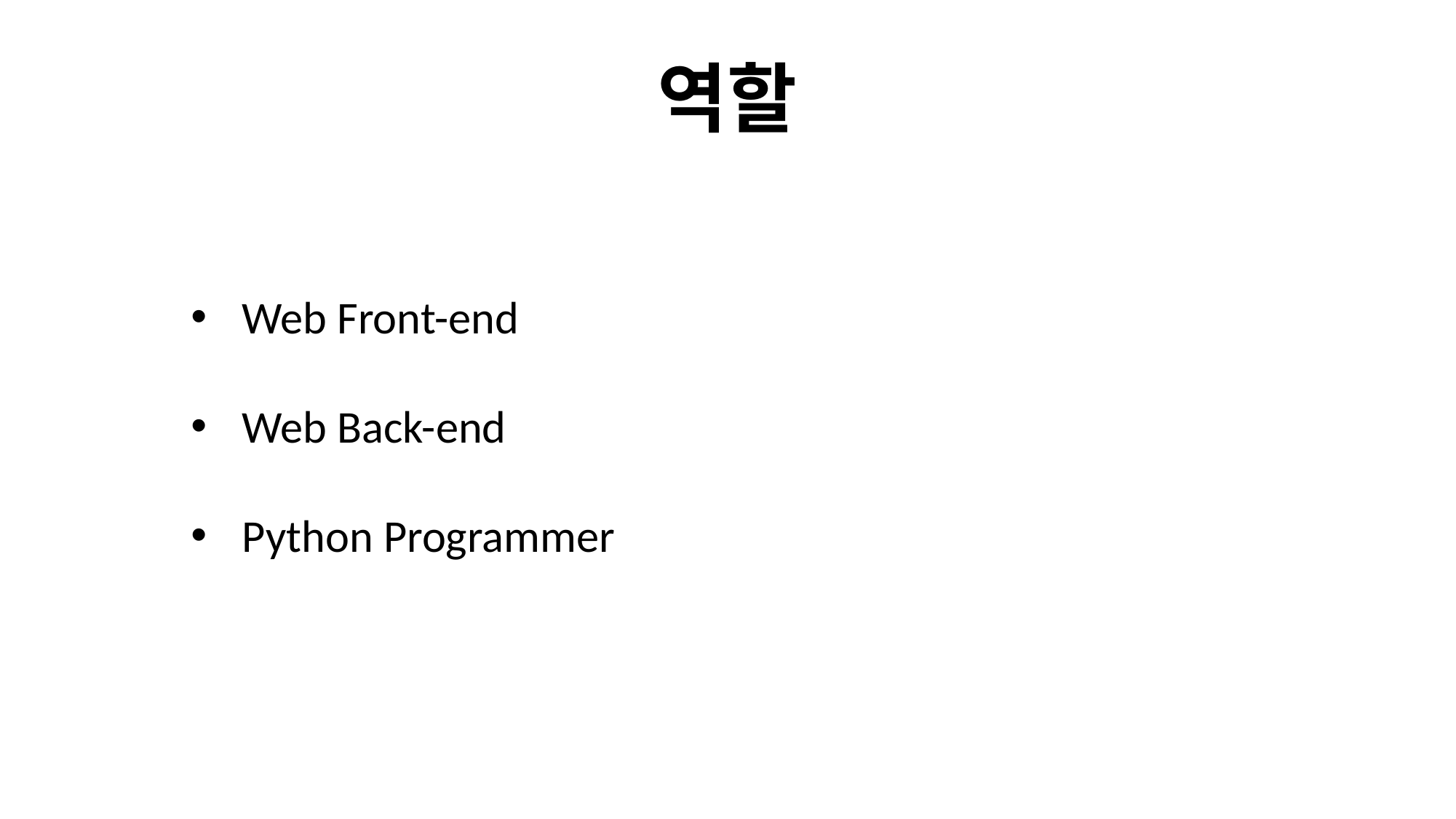

# 역할

Web Front-end

Web Back-end

Python Programmer